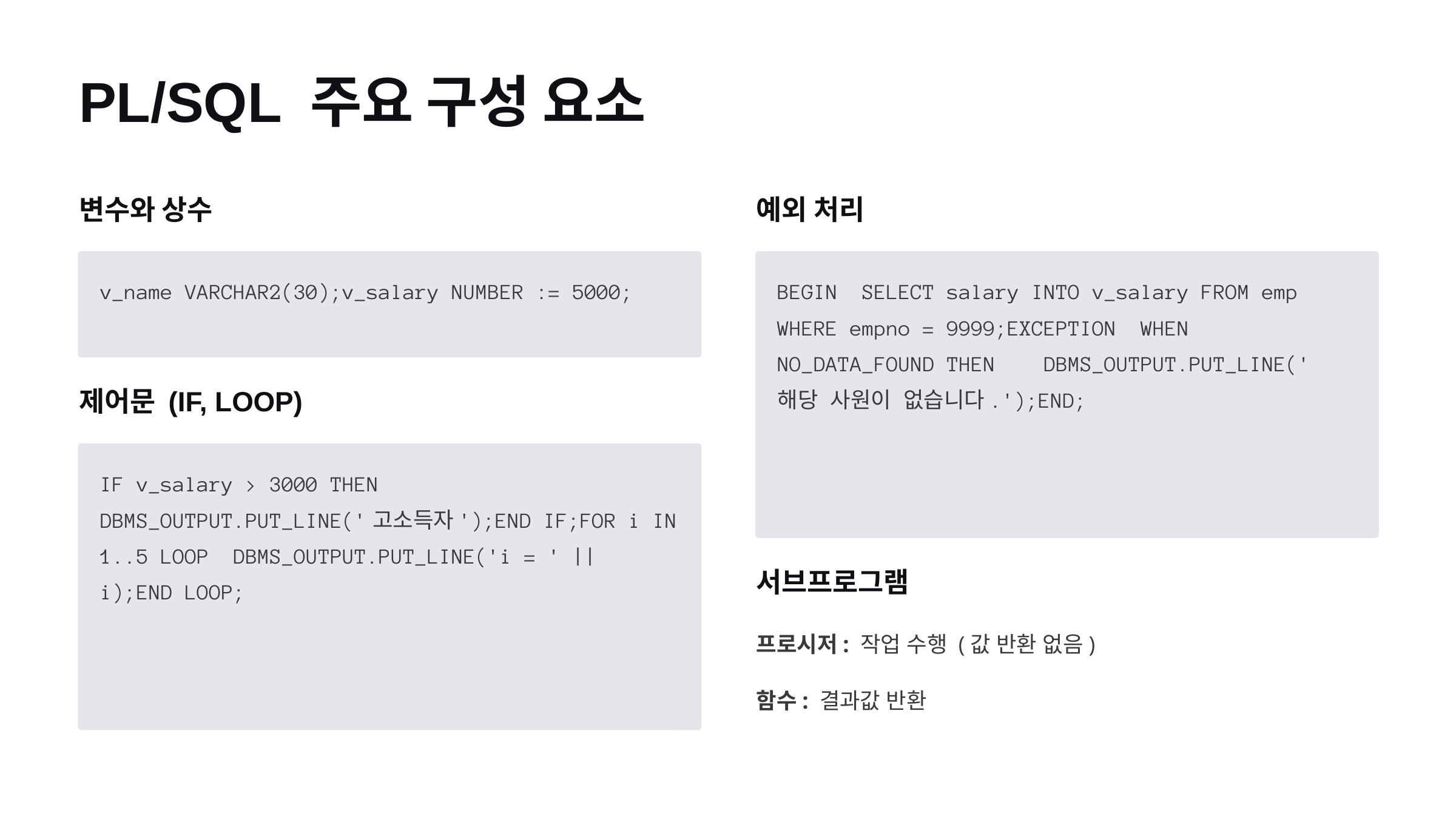

PL/SQL 주요 구성 요소
변수와 상수
예외 처리

v_name VARCHAR2(30);v_salary NUMBER := 5000;
BEGIN  SELECT salary INTO v_salary FROM emp WHERE empno = 9999;EXCEPTION  WHEN NO_DATA_FOUND THEN    DBMS_OUTPUT.PUT_LINE('해당 사원이 없습니다.');END;
제어문 (IF, LOOP)

IF v_salary > 3000 THEN  DBMS_OUTPUT.PUT_LINE('고소득자');END IF;FOR i IN 1..5 LOOP  DBMS_OUTPUT.PUT_LINE('i = ' || i);END LOOP;
서브프로그램
프로시저: 작업 수행 (값 반환 없음)
함수: 결과값 반환